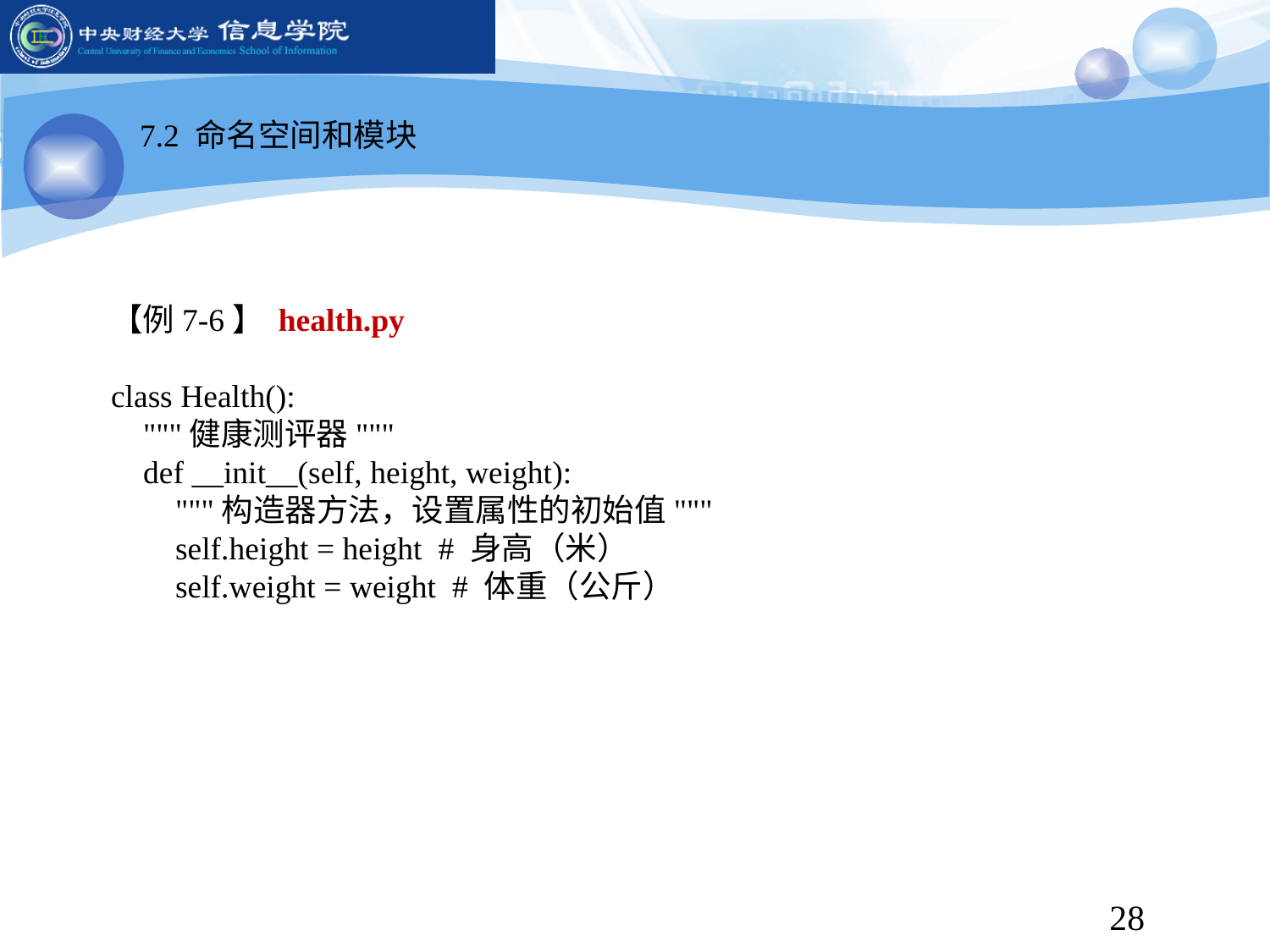

7.2 命名空间和模块

【例7-6】 health.py

class Health():
    """健康测评器"""
    def __init__(self, height, weight):
        """构造器方法，设置属性的初始值"""
        self.height = height  # 身高（米）
        self.weight = weight  # 体重（公斤）